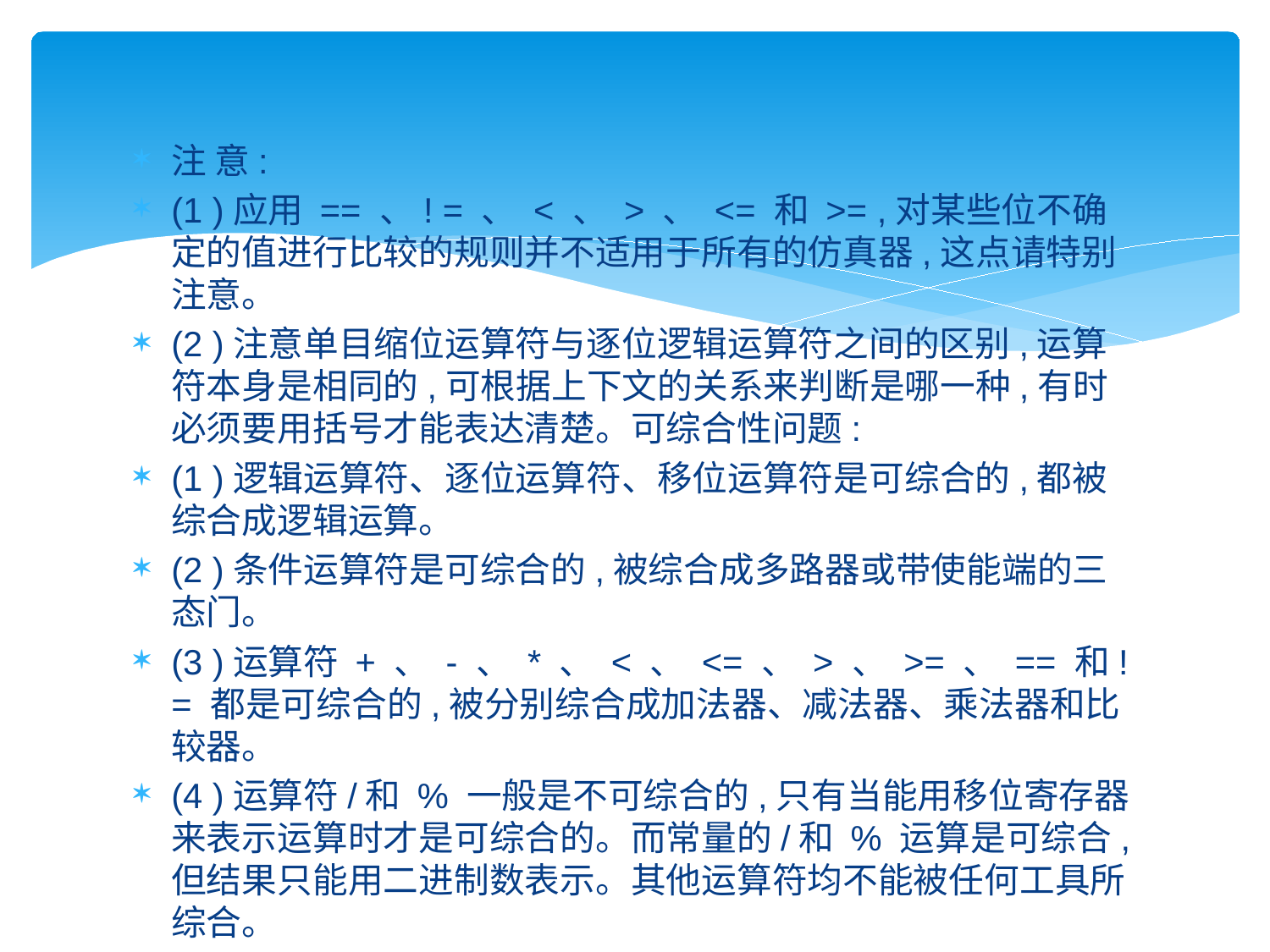

#
注 意:
(1 )应用 == 、! = 、 < 、 > 、 <= 和 >= ,对某些位不确定的值进行比较的规则并不适用于所有的仿真器,这点请特别注意。
(2 )注意单目缩位运算符与逐位逻辑运算符之间的区别,运算符本身是相同的,可根据上下文的关系来判断是哪一种,有时必须要用括号才能表达清楚。可综合性问题:
(1 )逻辑运算符、逐位运算符、移位运算符是可综合的,都被综合成逻辑运算。
(2 )条件运算符是可综合的,被综合成多路器或带使能端的三态门。
(3 )运算符 + 、 - 、 * 、 < 、 <= 、 > 、 >= 、 == 和! = 都是可综合的,被分别综合成加法器、减法器、乘法器和比较器。
(4 )运算符/和 % 一般是不可综合的,只有当能用移位寄存器来表示运算时才是可综合的。而常量的/和 % 运算是可综合,但结果只能用二进制数表示。其他运算符均不能被任何工具所综合。